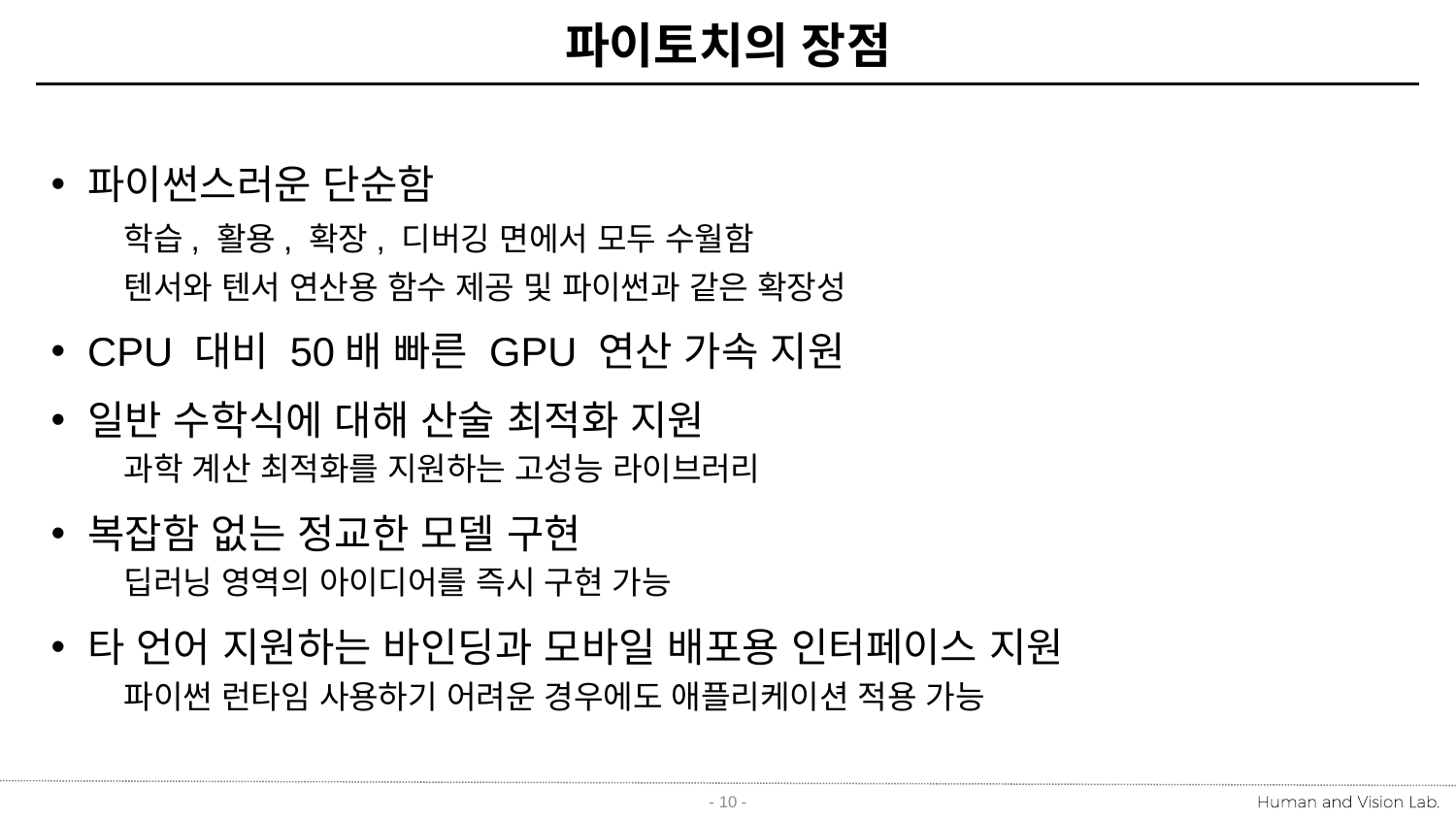

# 파이토치의 장점
파이썬스러운 단순함
학습, 활용, 확장, 디버깅 면에서 모두 수월함
텐서와 텐서 연산용 함수 제공 및 파이썬과 같은 확장성
CPU 대비 50배 빠른 GPU 연산 가속 지원
일반 수학식에 대해 산술 최적화 지원
과학 계산 최적화를 지원하는 고성능 라이브러리
복잡함 없는 정교한 모델 구현
딥러닝 영역의 아이디어를 즉시 구현 가능
타 언어 지원하는 바인딩과 모바일 배포용 인터페이스 지원
파이썬 런타임 사용하기 어려운 경우에도 애플리케이션 적용 가능
- 10 -